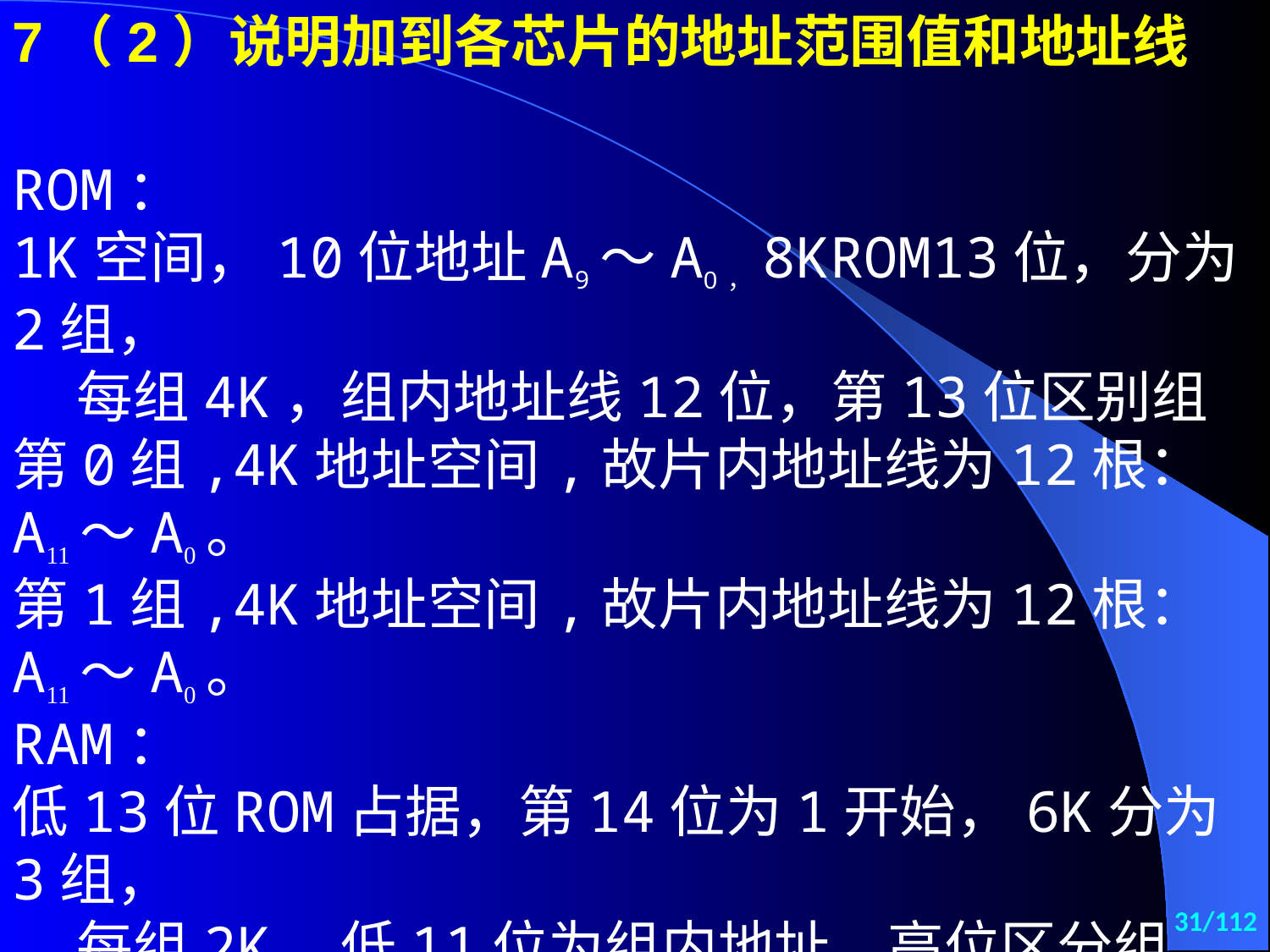

7（2）说明加到各芯片的地址范围值和地址线
ROM：
1K空间，10位地址A9～A0，8KROM13位，分为2组，
    每组4K，组内地址线12位，第13位区别组
第0组,4K地址空间,故片内地址线为12根：A11～A0。
第1组,4K地址空间,故片内地址线为12根：A11～A0。
RAM：
低13位ROM占据，第14位为1开始，6K分为3组，
    每组2K，低11位为组内地址，高位区分组
第2组,2K地址空间,故片内地址线11根：A10～A0。第3组,2K地址空间,故片内地址线11根：A10～A0。第4组,2K地址空间,故片内地址线11根：A10～A0。

31/112